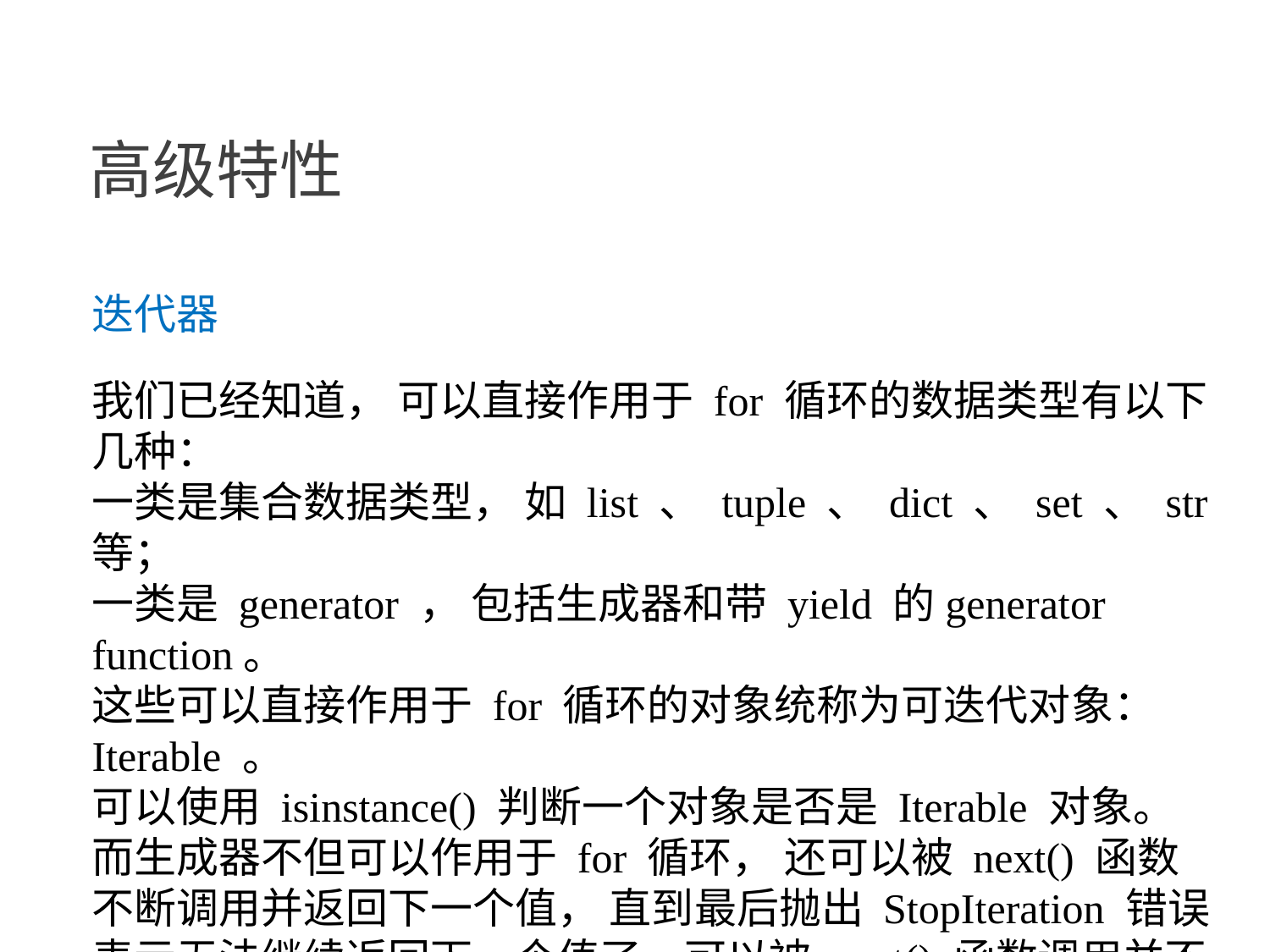

高级特性
迭代器
我们已经知道， 可以直接作用于 for 循环的数据类型有以下几种：
一类是集合数据类型， 如 list 、 tuple 、 dict 、 set 、 str 等；
一类是 generator ， 包括生成器和带 yield 的generator function。
这些可以直接作用于 for 循环的对象统称为可迭代对象：Iterable 。
可以使用 isinstance() 判断一个对象是否是 Iterable 对象。
而生成器不但可以作用于 for 循环， 还可以被 next() 函数不断调用并返回下一个值， 直到最后抛出 StopIteration 错误表示无法继续返回下一个值了。可以被 next() 函数调用并不断返回下一个值的对象称为迭代器： Iterator 。